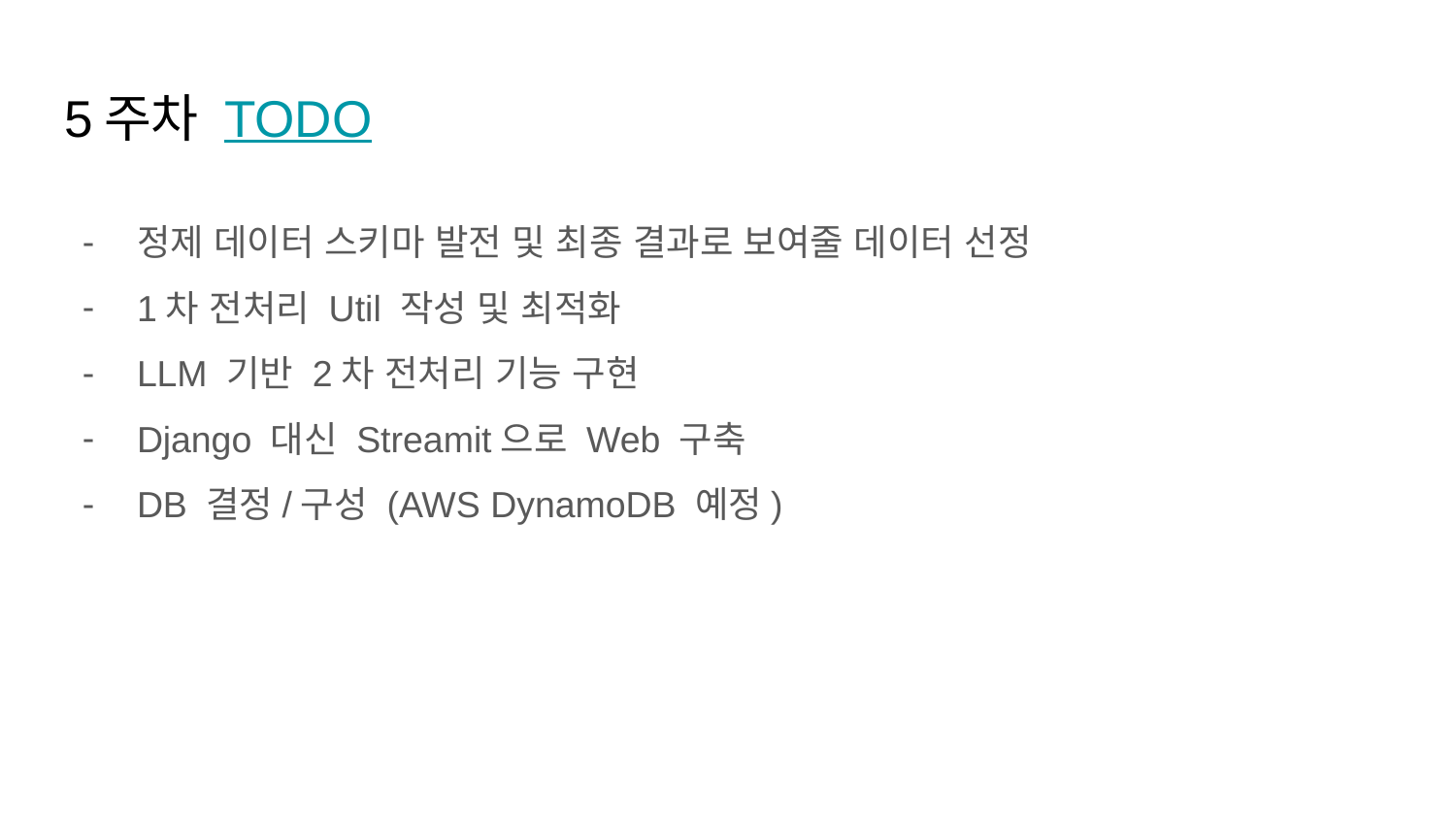

# 5주차 TODO
정제 데이터 스키마 발전 및 최종 결과로 보여줄 데이터 선정
1차 전처리 Util 작성 및 최적화
LLM 기반 2차 전처리 기능 구현
Django 대신 Streamit으로 Web 구축
DB 결정/구성 (AWS DynamoDB 예정)